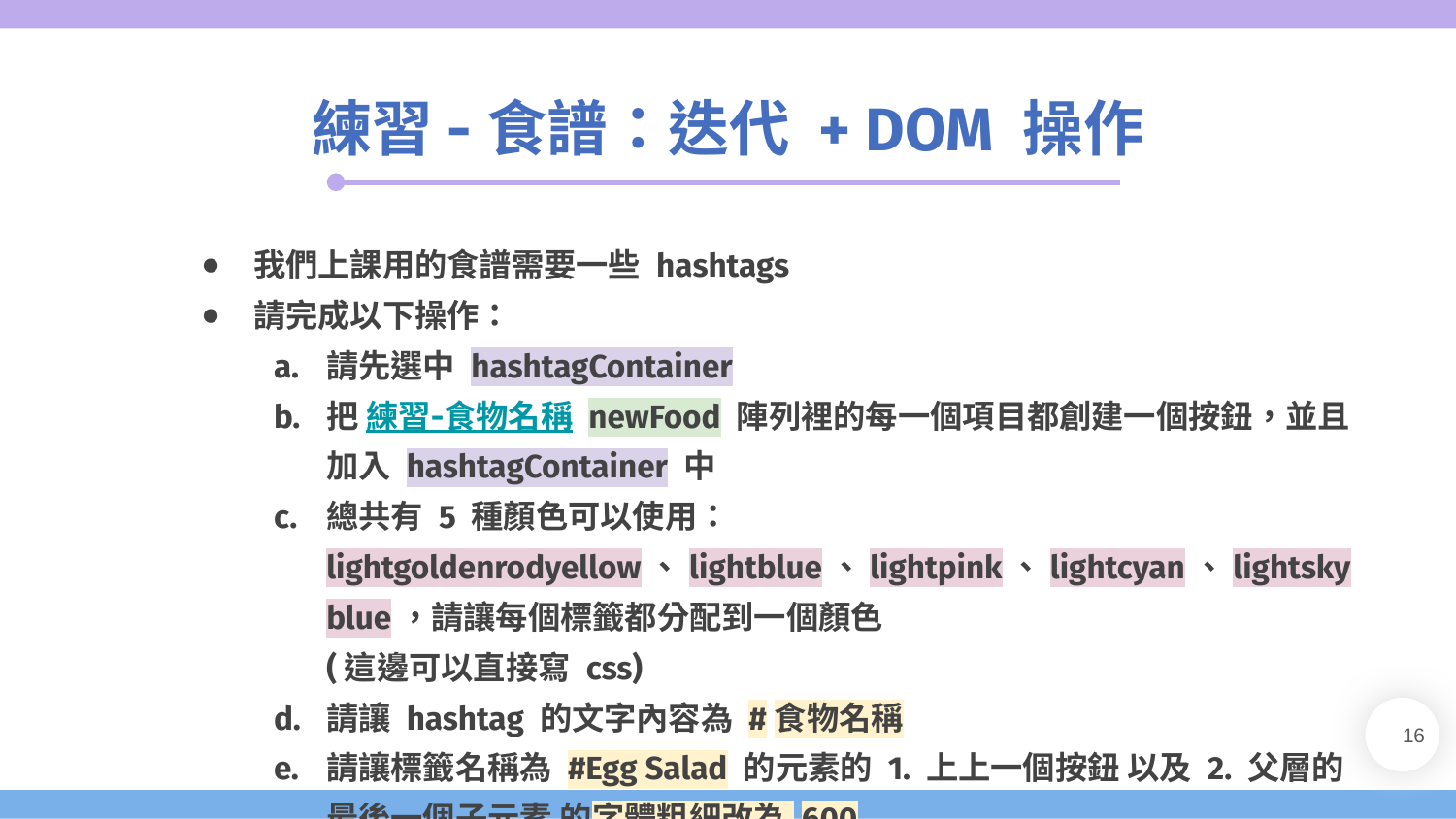

練習-食譜：迭代 + DOM 操作
我們上課用的食譜需要一些 hashtags
請完成以下操作：
請先選中 hashtagContainer
把 練習-食物名稱 newFood 陣列裡的每一個項目都創建一個按鈕，並且加入 hashtagContainer 中
總共有 5 種顏色可以使用：lightgoldenrodyellow、lightblue、lightpink、lightcyan、lightskyblue，請讓每個標籤都分配到一個顏色
(這邊可以直接寫 css)
請讓 hashtag 的文字內容為 #食物名稱
請讓標籤名稱為 #Egg Salad 的元素的 1. 上上一個按鈕 以及 2. 父層的最後一個子元素 的字體粗細改為 600

16